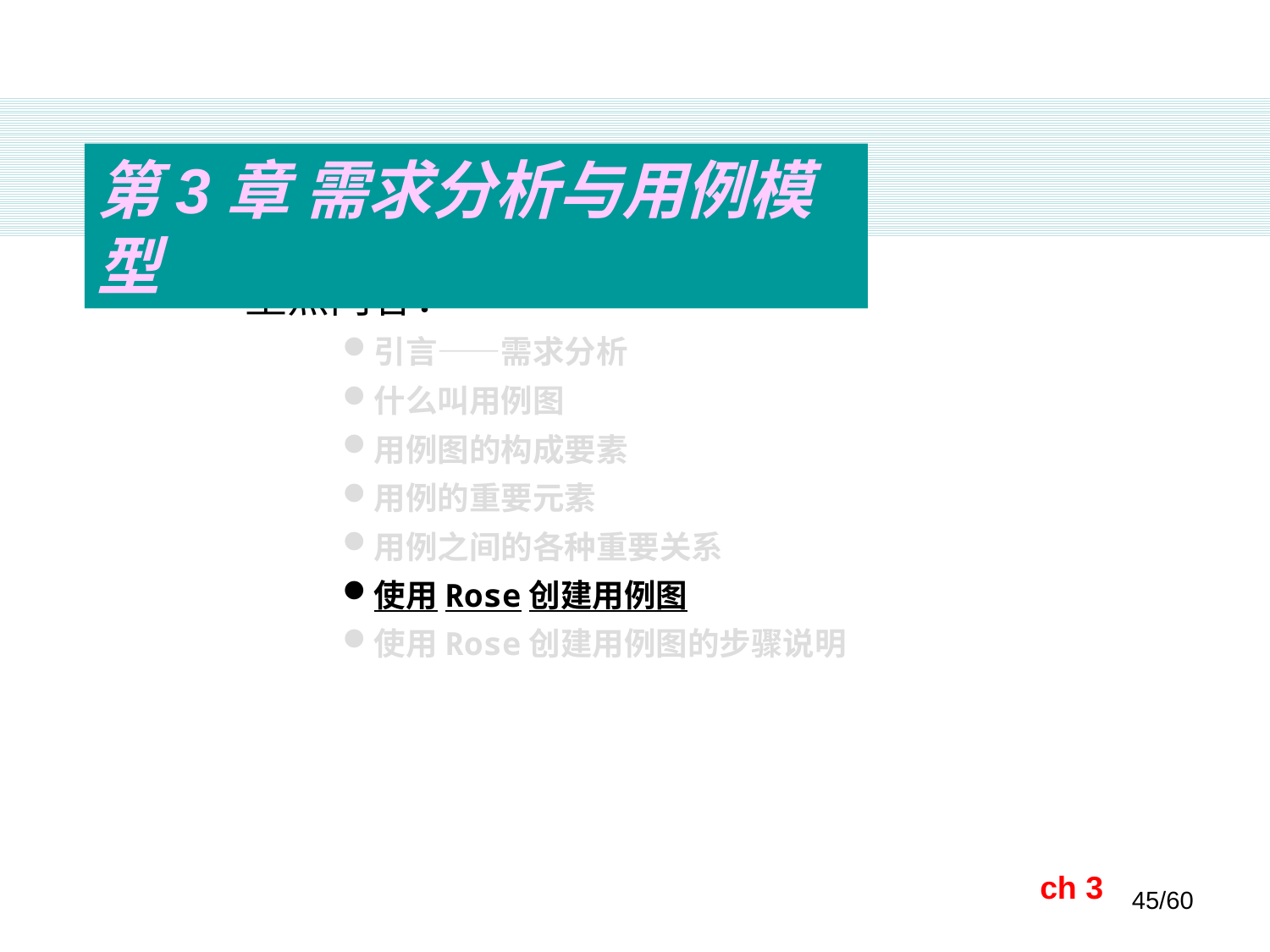

第3章 需求分析与用例模型
重点内容：
引言——需求分析
什么叫用例图
用例图的构成要素
用例的重要元素
用例之间的各种重要关系
使用Rose创建用例图
使用Rose创建用例图的步骤说明
ch 3
45/60